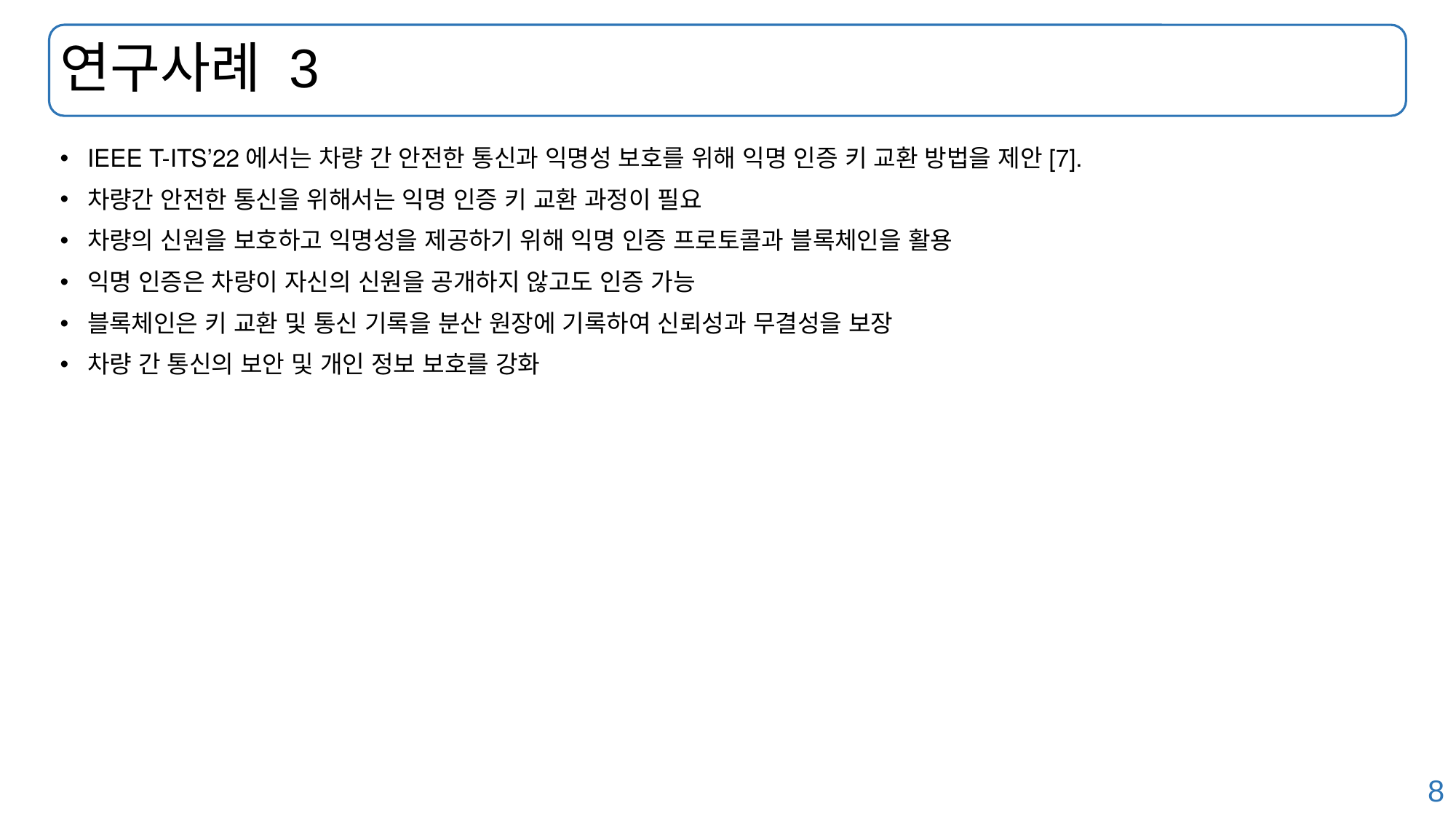

# 연구사례 3
IEEE T-ITS’22에서는 차량 간 안전한 통신과 익명성 보호를 위해 익명 인증 키 교환 방법을 제안[7].
차량간 안전한 통신을 위해서는 익명 인증 키 교환 과정이 필요
차량의 신원을 보호하고 익명성을 제공하기 위해 익명 인증 프로토콜과 블록체인을 활용
익명 인증은 차량이 자신의 신원을 공개하지 않고도 인증 가능
블록체인은 키 교환 및 통신 기록을 분산 원장에 기록하여 신뢰성과 무결성을 보장
차량 간 통신의 보안 및 개인 정보 보호를 강화